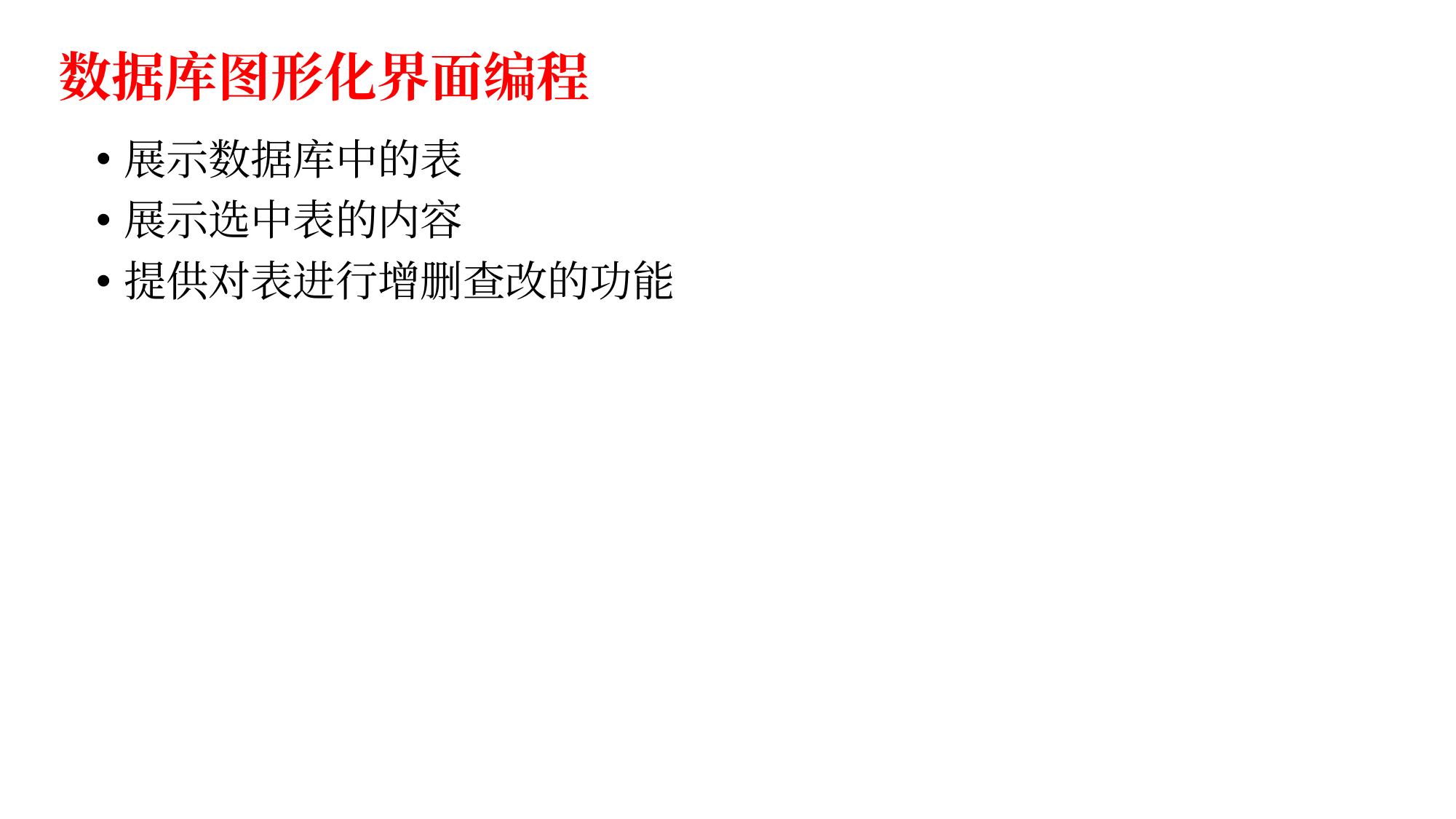

# 数据库图形化界面编程
展示数据库中的表
展示选中表的内容
提供对表进行增删查改的功能